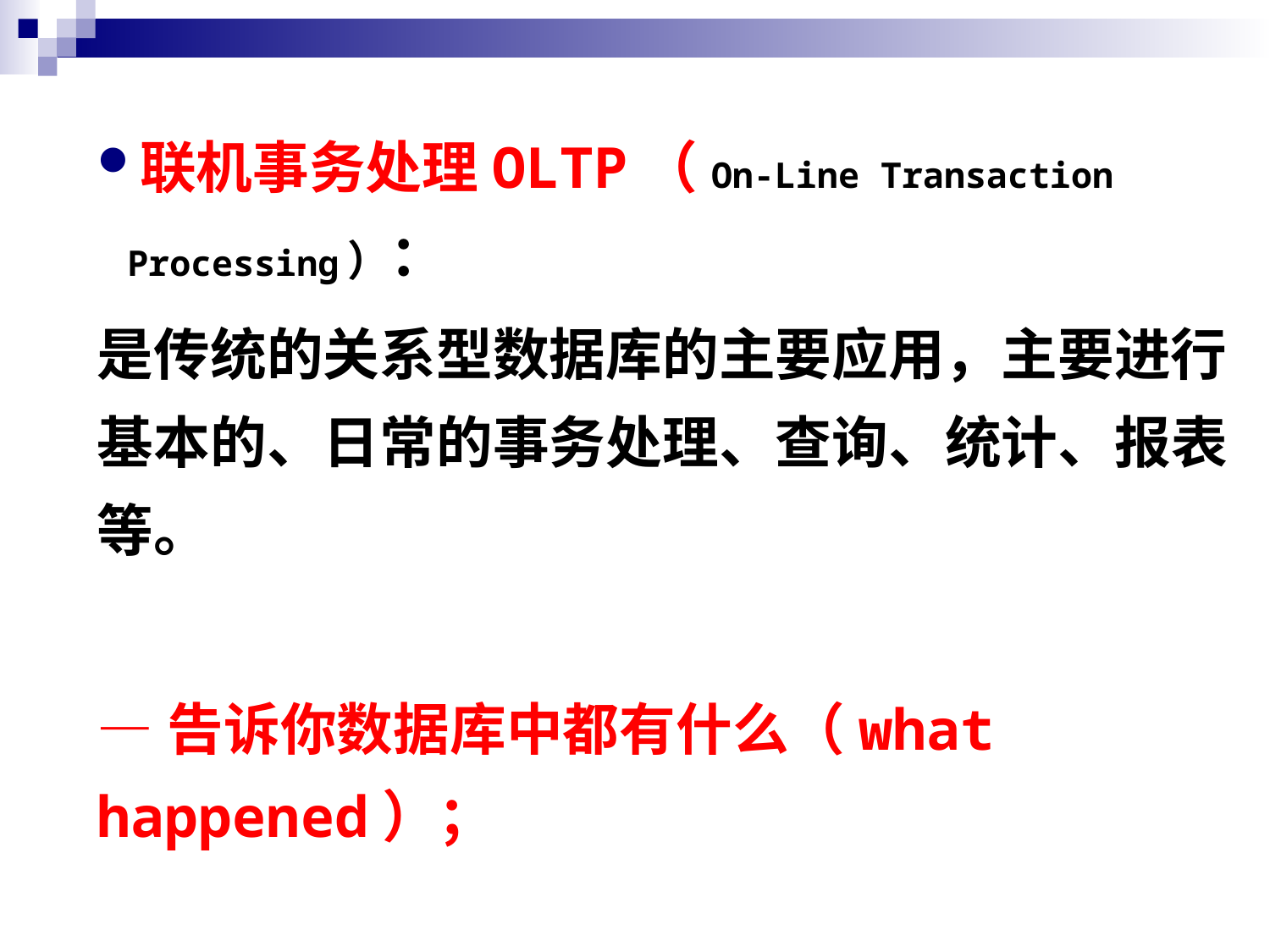

联机事务处理OLTP（On-Line Transaction Processing）：
是传统的关系型数据库的主要应用，主要进行基本的、日常的事务处理、查询、统计、报表等。

—告诉你数据库中都有什么（what happened）；